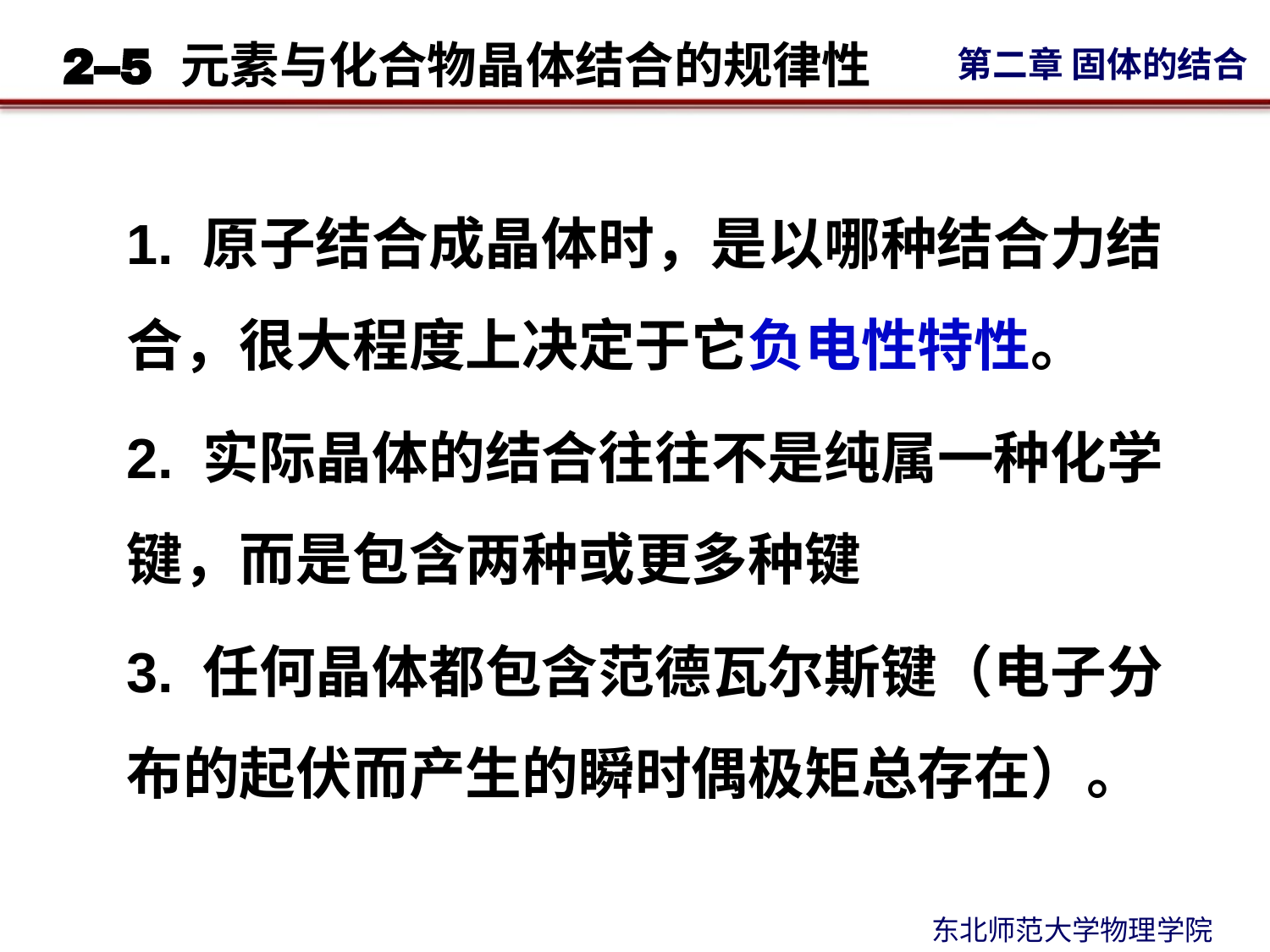

1. 原子结合成晶体时，是以哪种结合力结合，很大程度上决定于它负电性特性。
2. 实际晶体的结合往往不是纯属一种化学键，而是包含两种或更多种键
3. 任何晶体都包含范德瓦尔斯键（电子分布的起伏而产生的瞬时偶极矩总存在）。